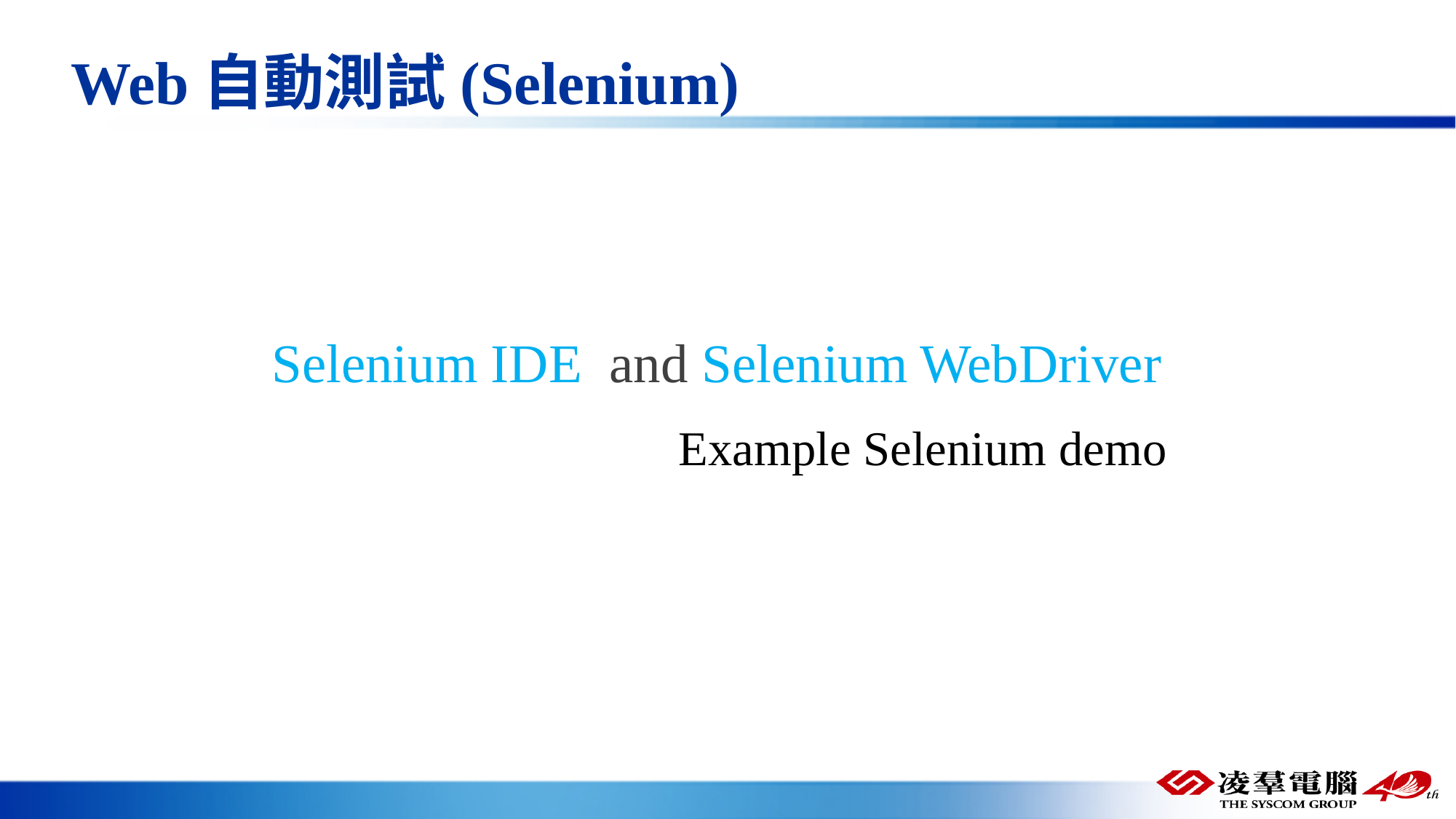

# Web自動測試(Selenium)
Selenium IDE  and Selenium WebDriver
Example Selenium demo